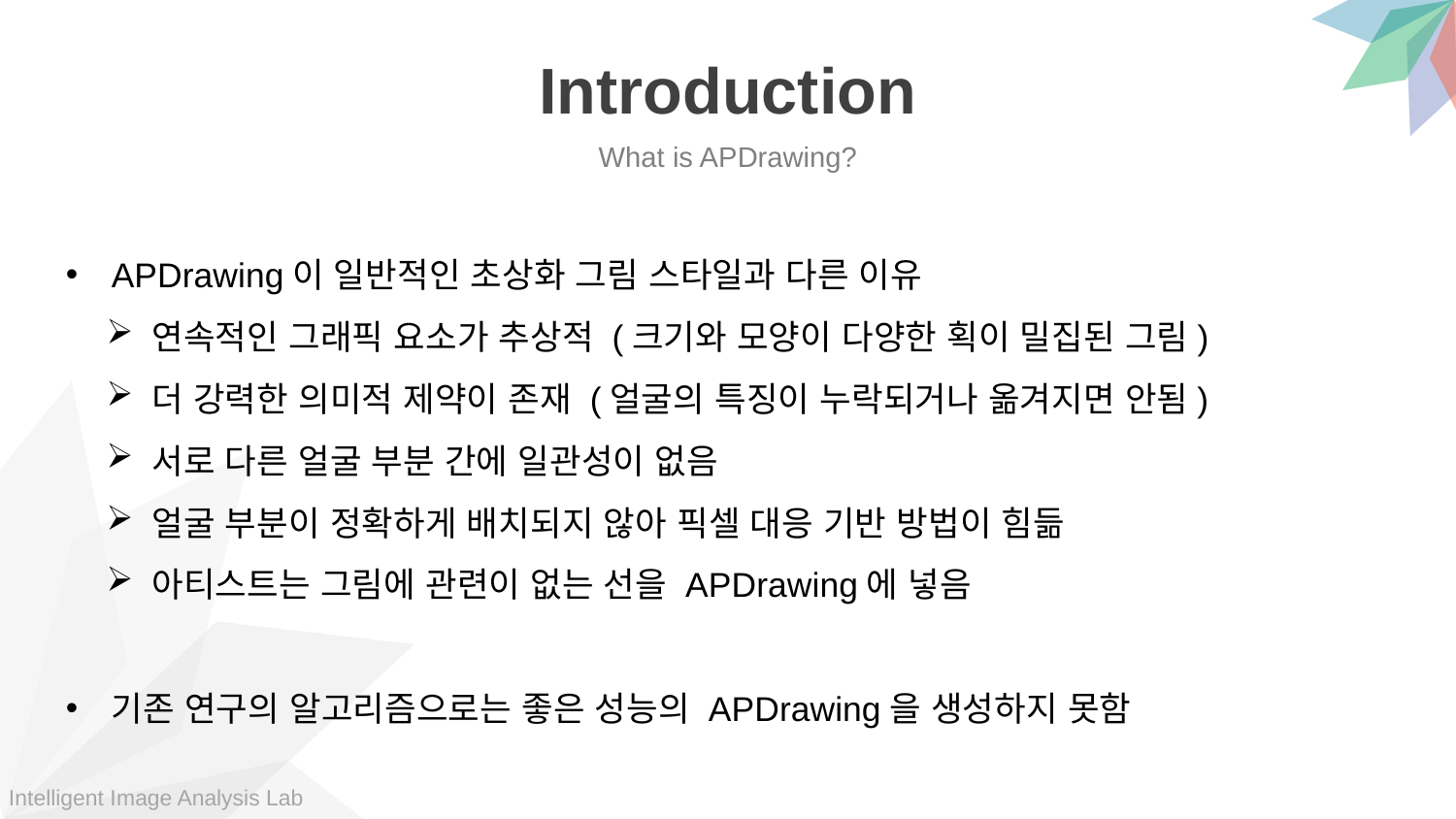

Introduction
What is APDrawing?
APDrawing이 일반적인 초상화 그림 스타일과 다른 이유
연속적인 그래픽 요소가 추상적 (크기와 모양이 다양한 획이 밀집된 그림)
더 강력한 의미적 제약이 존재 (얼굴의 특징이 누락되거나 옮겨지면 안됨)
서로 다른 얼굴 부분 간에 일관성이 없음
얼굴 부분이 정확하게 배치되지 않아 픽셀 대응 기반 방법이 힘듦
아티스트는 그림에 관련이 없는 선을 APDrawing에 넣음

기존 연구의 알고리즘으로는 좋은 성능의 APDrawing을 생성하지 못함